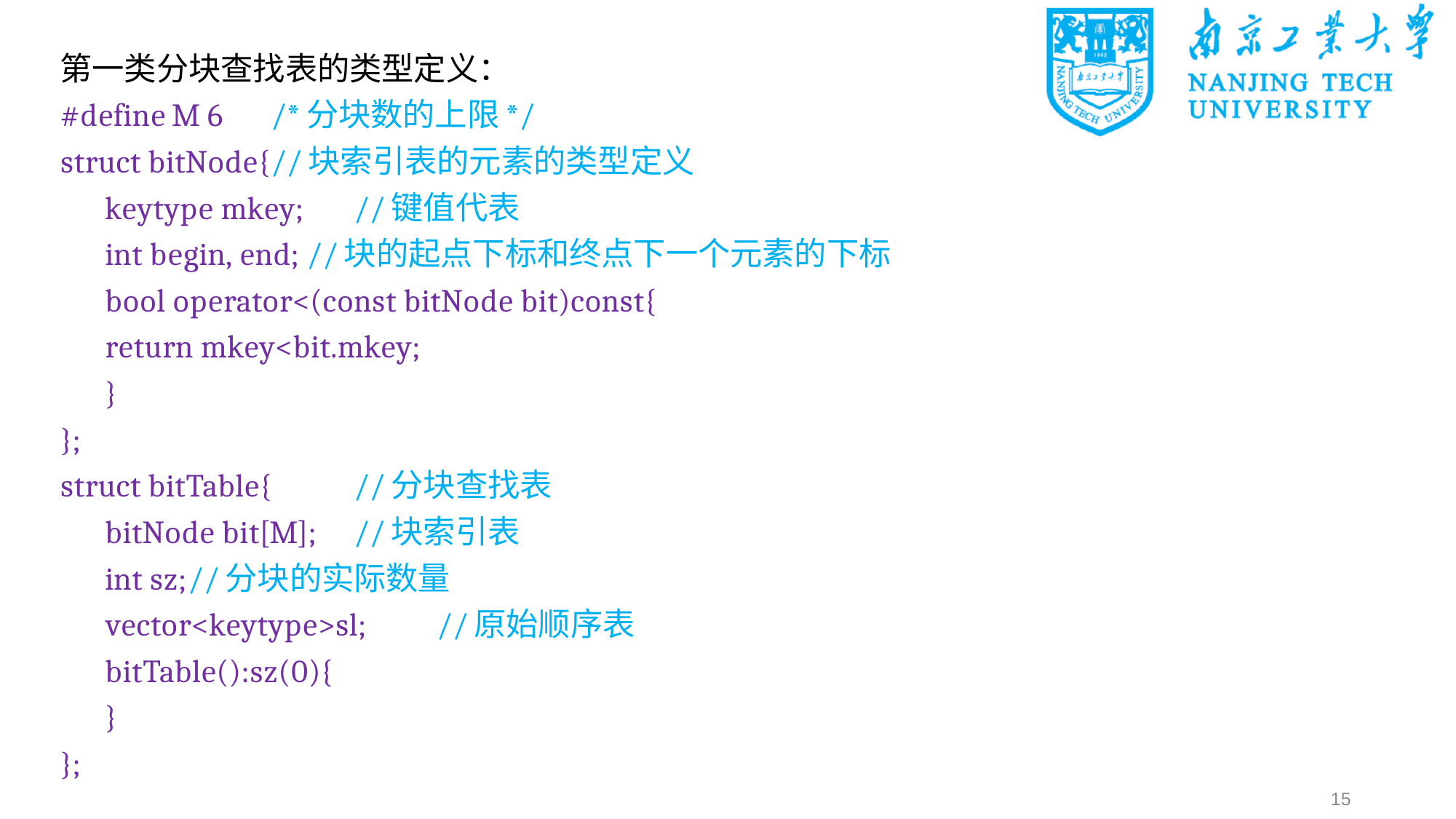

第一类分块查找表的类型定义：
#define M 6		/*分块数的上限*/
struct bitNode{		//块索引表的元素的类型定义
	keytype mkey;	//键值代表
	int begin, end; //块的起点下标和终点下一个元素的下标
	bool operator<(const bitNode bit)const{
		return mkey<bit.mkey;
	}
};
struct bitTable{		//分块查找表
	bitNode bit[M];	//块索引表
	int sz;			//分块的实际数量
	vector<keytype>sl;	//原始顺序表
	bitTable():sz(0){
	}
};
15